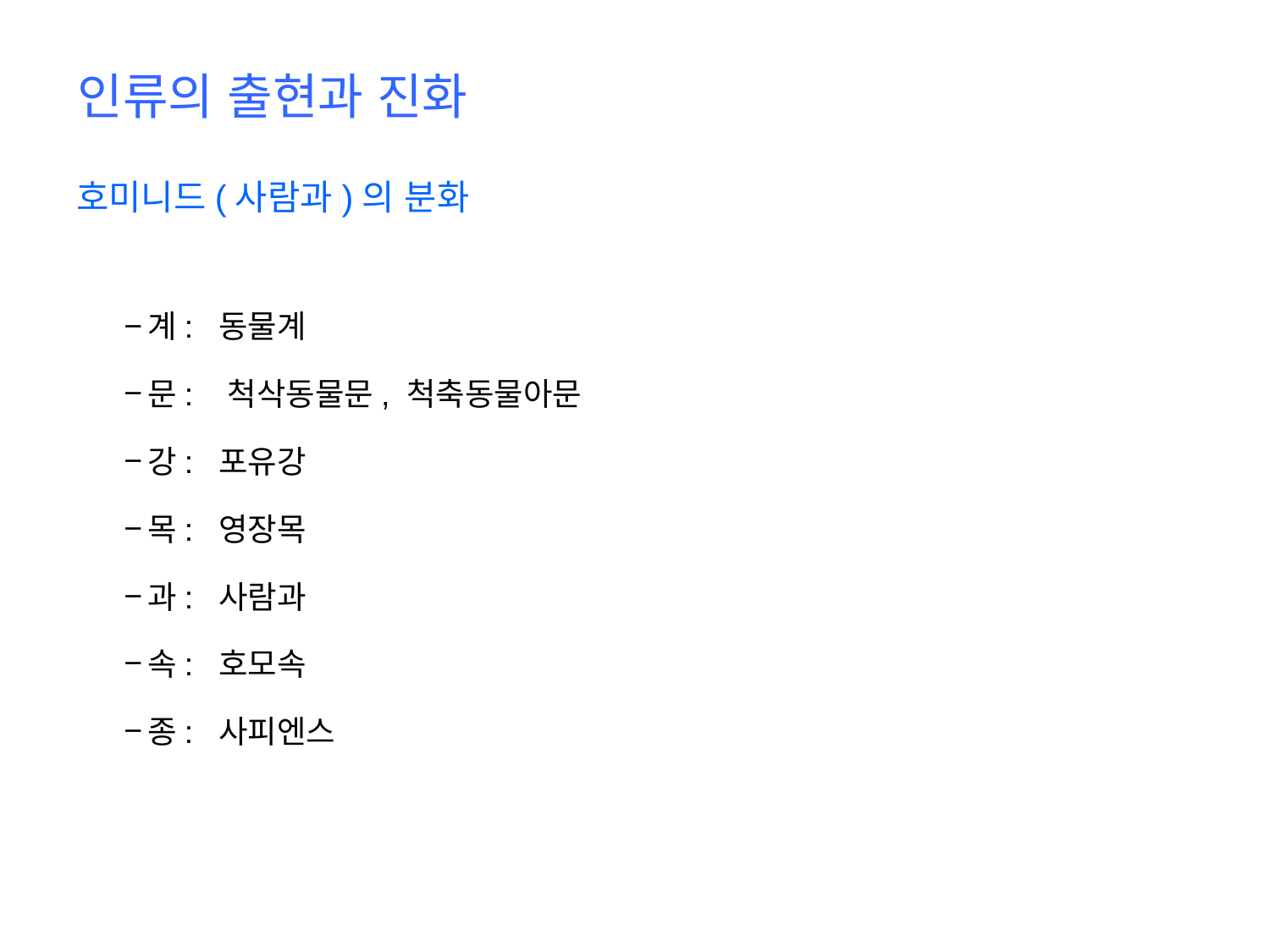

# 인류의 출현과 진화
호미니드(사람과)의 분화

계:  동물계
문:   척삭동물문, 척축동물아문
강:  포유강
목:  영장목
과:  사람과
속:  호모속
종:  사피엔스